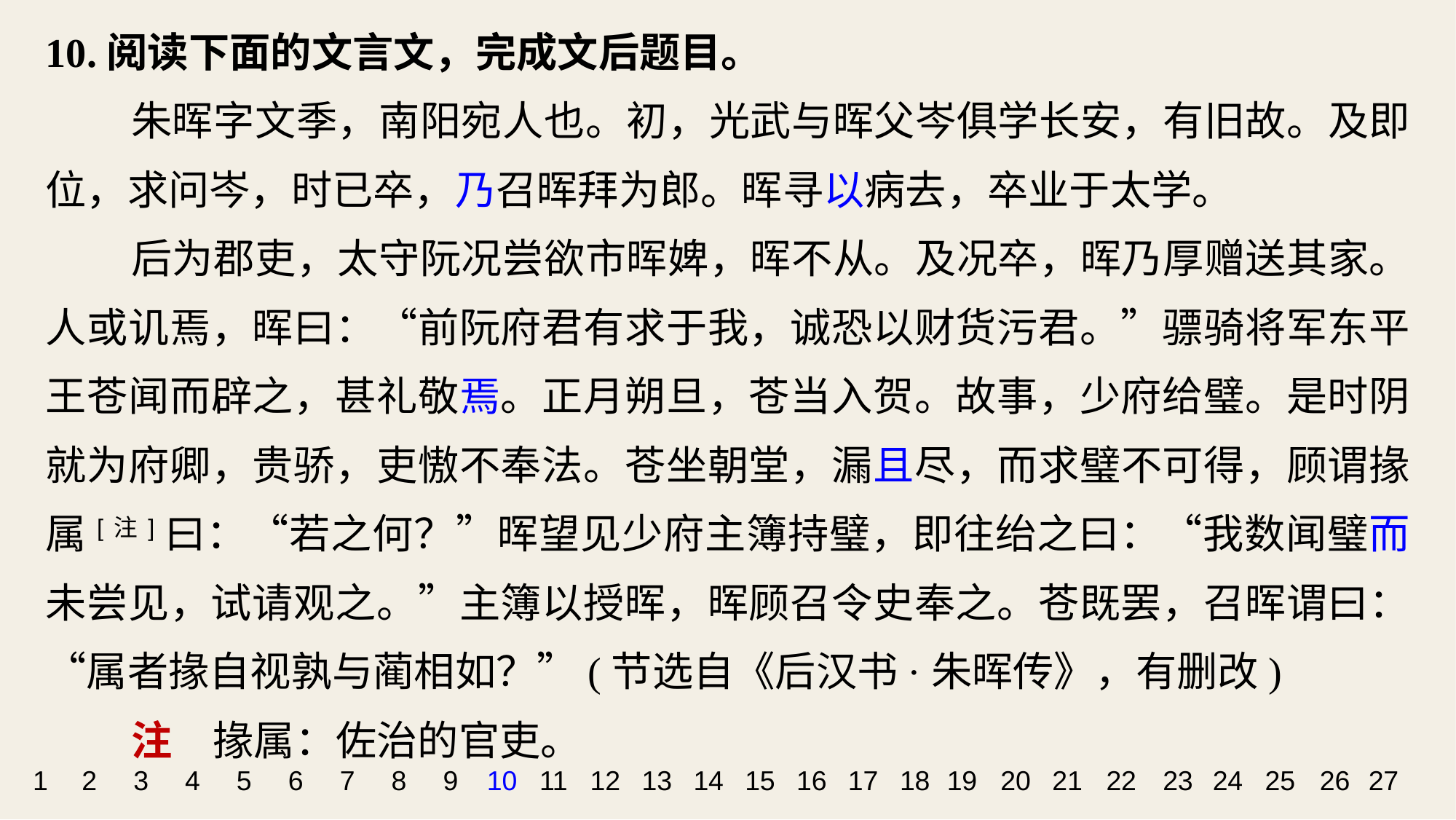

10.阅读下面的文言文，完成文后题目。
朱晖字文季，南阳宛人也。初，光武与晖父岑俱学长安，有旧故。及即位，求问岑，时已卒，乃召晖拜为郎。晖寻以病去，卒业于太学。
后为郡吏，太守阮况尝欲市晖婢，晖不从。及况卒，晖乃厚赠送其家。人或讥焉，晖曰：“前阮府君有求于我，诚恐以财货污君。”骠骑将军东平王苍闻而辟之，甚礼敬焉。正月朔旦，苍当入贺。故事，少府给璧。是时阴就为府卿，贵骄，吏慠不奉法。苍坐朝堂，漏且尽，而求璧不可得，顾谓掾属[注]曰：“若之何？”晖望见少府主簿持璧，即往绐之曰：“我数闻璧而未尝见，试请观之。”主簿以授晖，晖顾召令史奉之。苍既罢，召晖谓曰：“属者掾自视孰与蔺相如？”(节选自《后汉书·朱晖传》，有删改)
注　掾属：佐治的官吏。
1
2
3
4
5
6
7
8
9
10
11
12
13
14
15
16
17
18
19
20
21
22
23
24
25
26
27